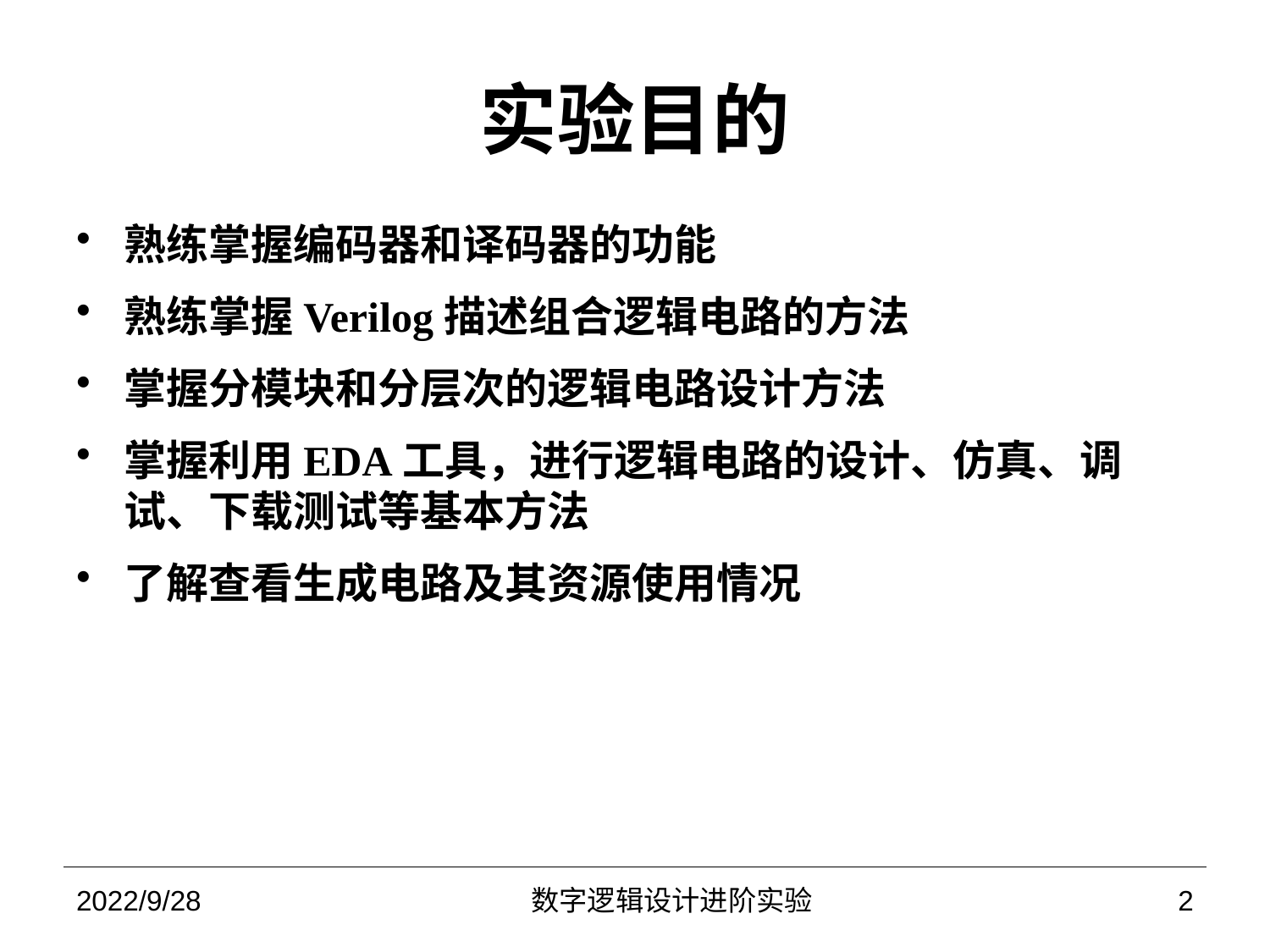

# 实验目的
熟练掌握编码器和译码器的功能
熟练掌握Verilog描述组合逻辑电路的方法
掌握分模块和分层次的逻辑电路设计方法
掌握利用EDA工具，进行逻辑电路的设计、仿真、调试、下载测试等基本方法
了解查看生成电路及其资源使用情况

2022/9/28
数字逻辑设计进阶实验
2